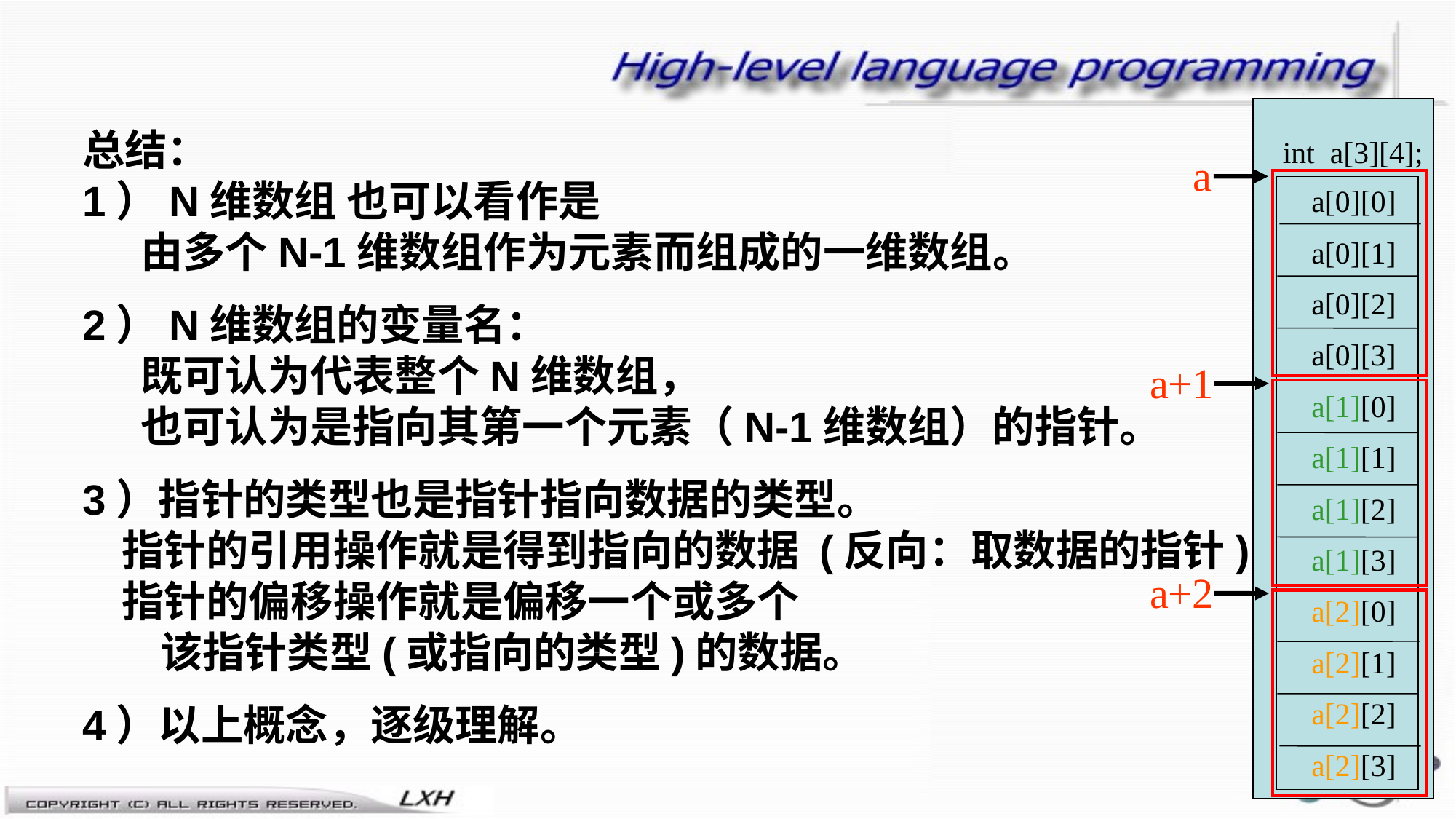

总结：
1）N维数组 也可以看作是
     由多个N-1维数组作为元素而组成的一维数组。

2）N维数组的变量名：
     既可认为代表整个N维数组，
     也可认为是指向其第一个元素（N-1维数组）的指针。

3）指针的类型也是指针指向数据的类型。
   指针的引用操作就是得到指向的数据 (反向：取数据的指针)
   指针的偏移操作就是偏移一个或多个
       该指针类型(或指向的类型)的数据。

4）以上概念，逐级理解。
int  a[3][4];

a[0][0]

a[0][1]

a[0][2]

a[0][3]

a[1][0]

a[1][1]
a[1][2]

a[1][3]

a[2][0]

a[2][1]

a[2][2]

a[2][3]

a

a+1

a+2